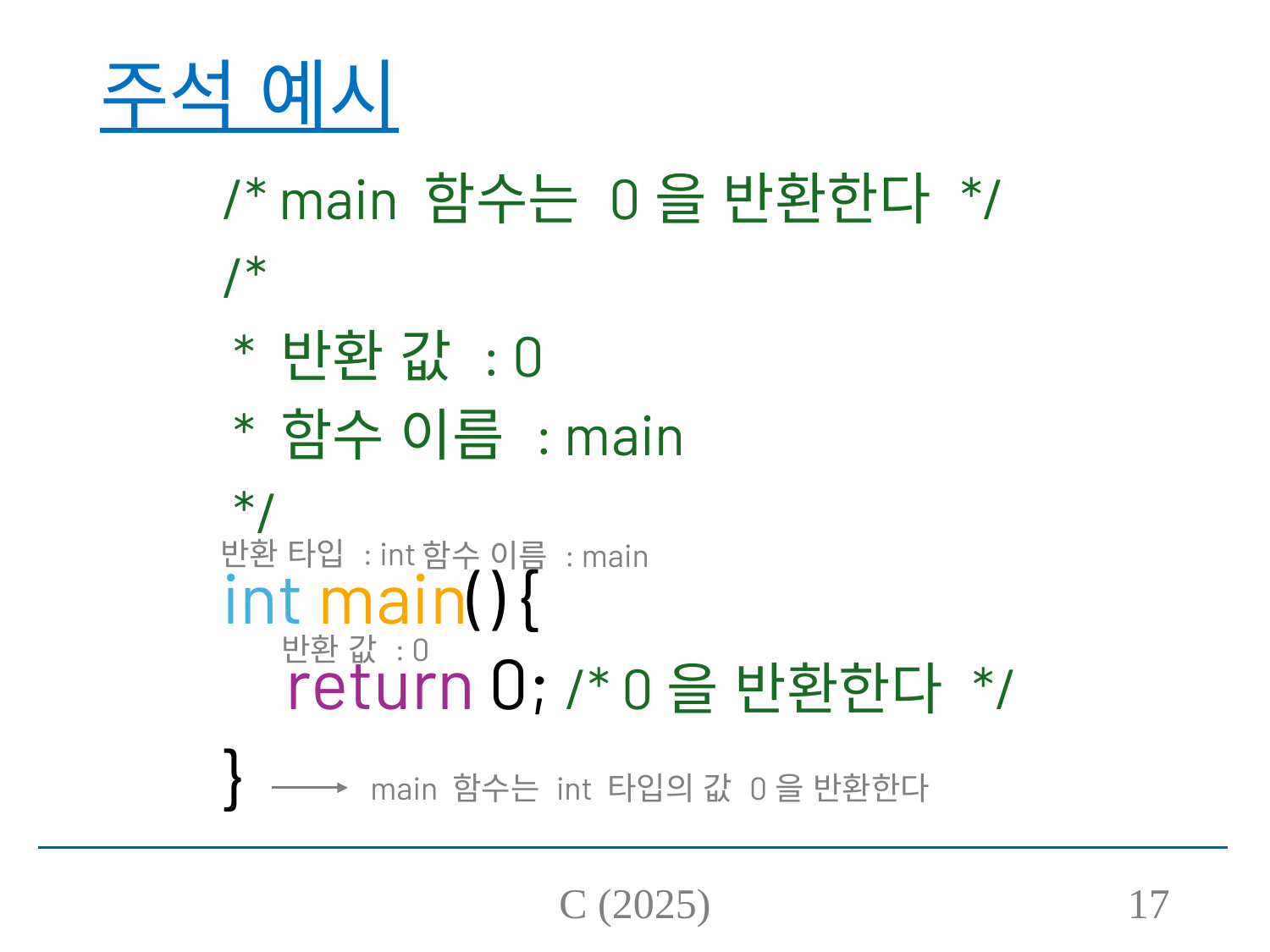

# 주석 예시
/* main 함수는 0을 반환한다 */
/*
 * 반환 값 : 0
 * 함수 이름 : main
 */
int main() {
return 0; /* 0을 반환한다 */
}
반환 타입 : int
함수 이름 : main
반환 값 : 0
main 함수는 int 타입의 값 0을 반환한다
C (2025)
17